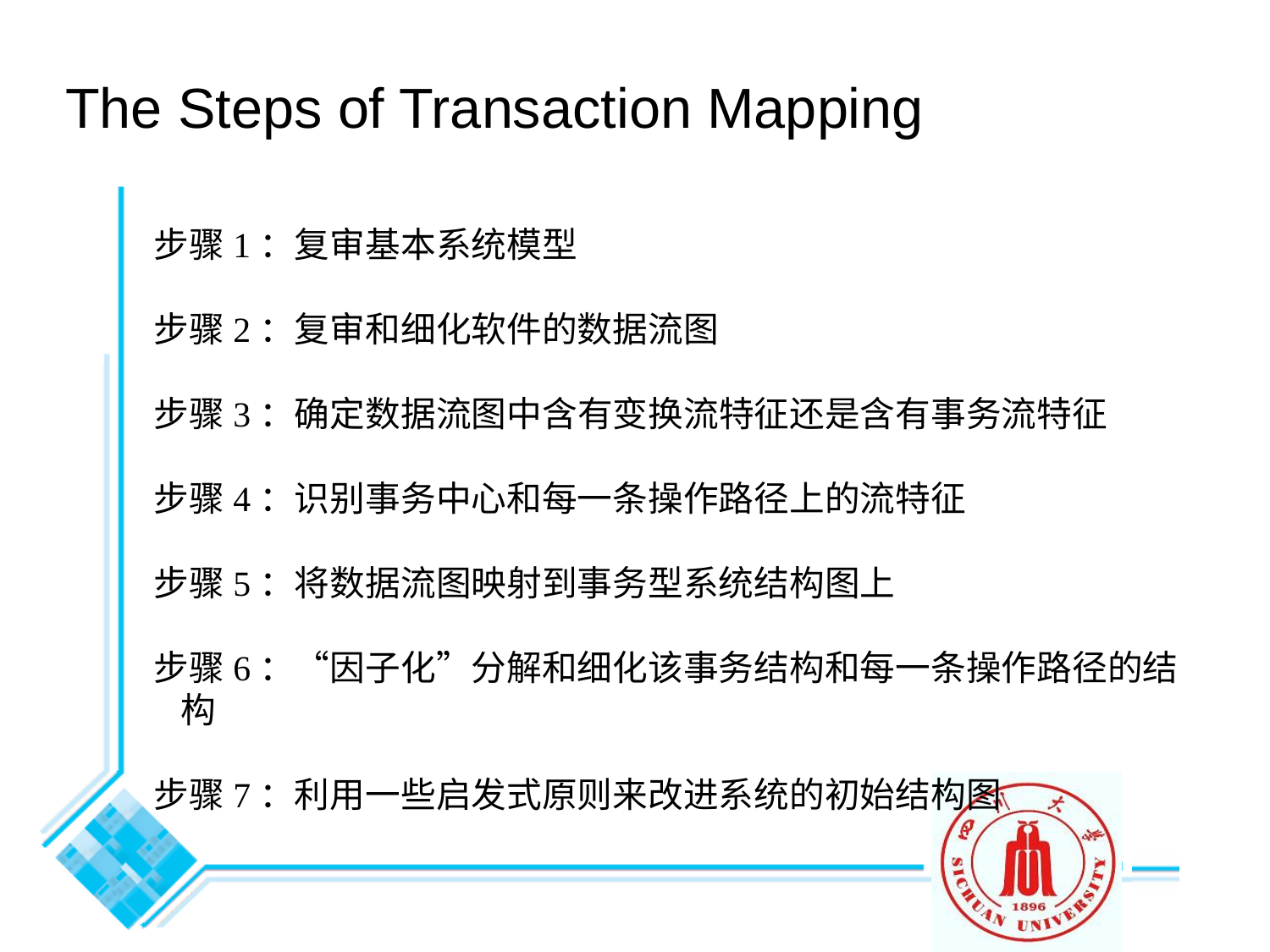

The Steps of Transaction Mapping
步骤1：复审基本系统模型

步骤2：复审和细化软件的数据流图

步骤3：确定数据流图中含有变换流特征还是含有事务流特征

步骤4：识别事务中心和每一条操作路径上的流特征

步骤5：将数据流图映射到事务型系统结构图上

步骤6：“因子化”分解和细化该事务结构和每一条操作路径的结构

步骤7：利用一些启发式原则来改进系统的初始结构图